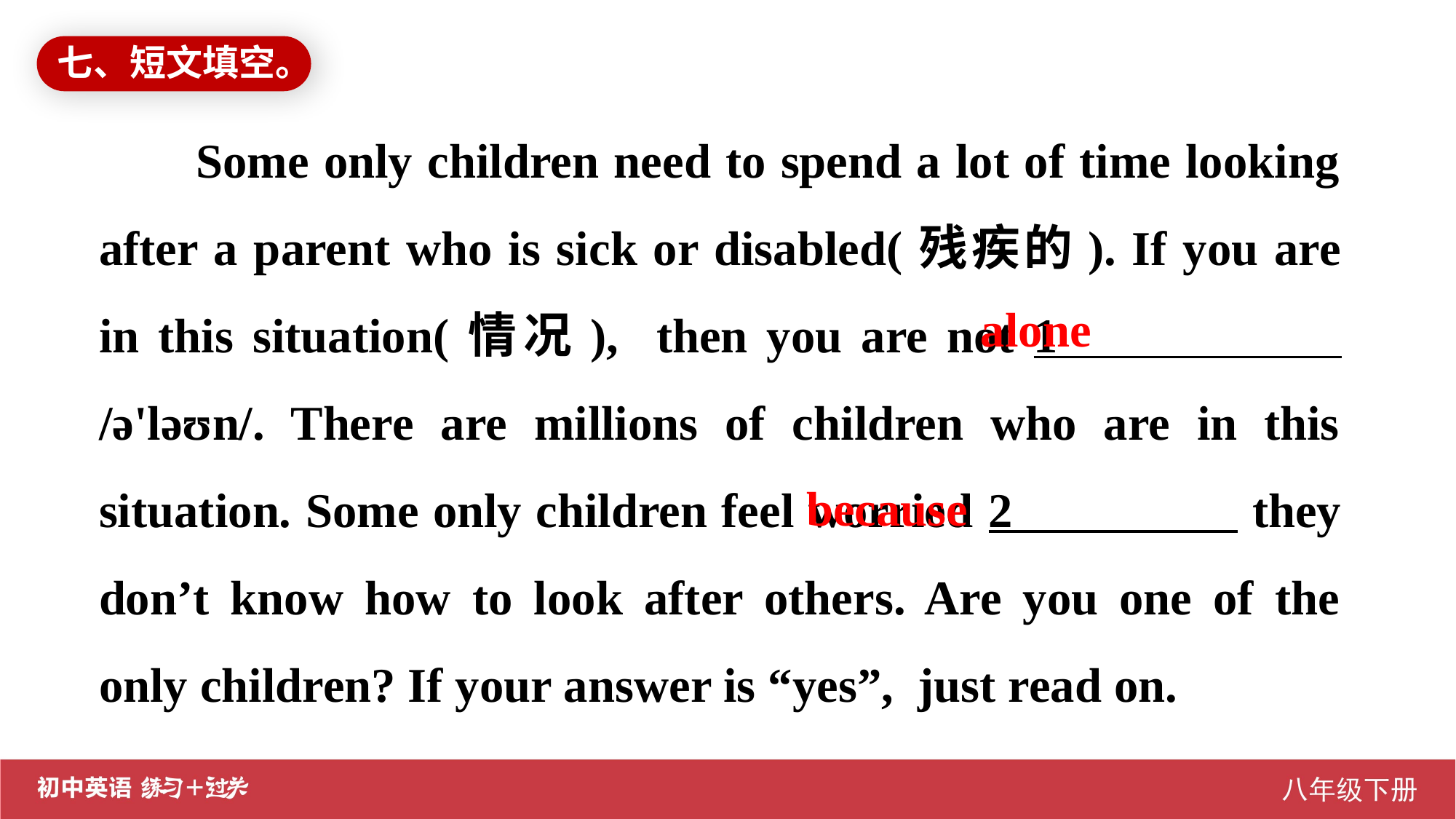

七、短文填空。

Some only children need to spend a lot of time looking after a parent who is sick or disabled(残疾的). If you are in this situation(情况),  then you are not 1                /ə'ləʊn/. There are millions of children who are in this situation. Some only children feel worried 2                 they don’t know how to look after others. Are you one of the only children? If your answer is “yes”,  just read on.
alone
because